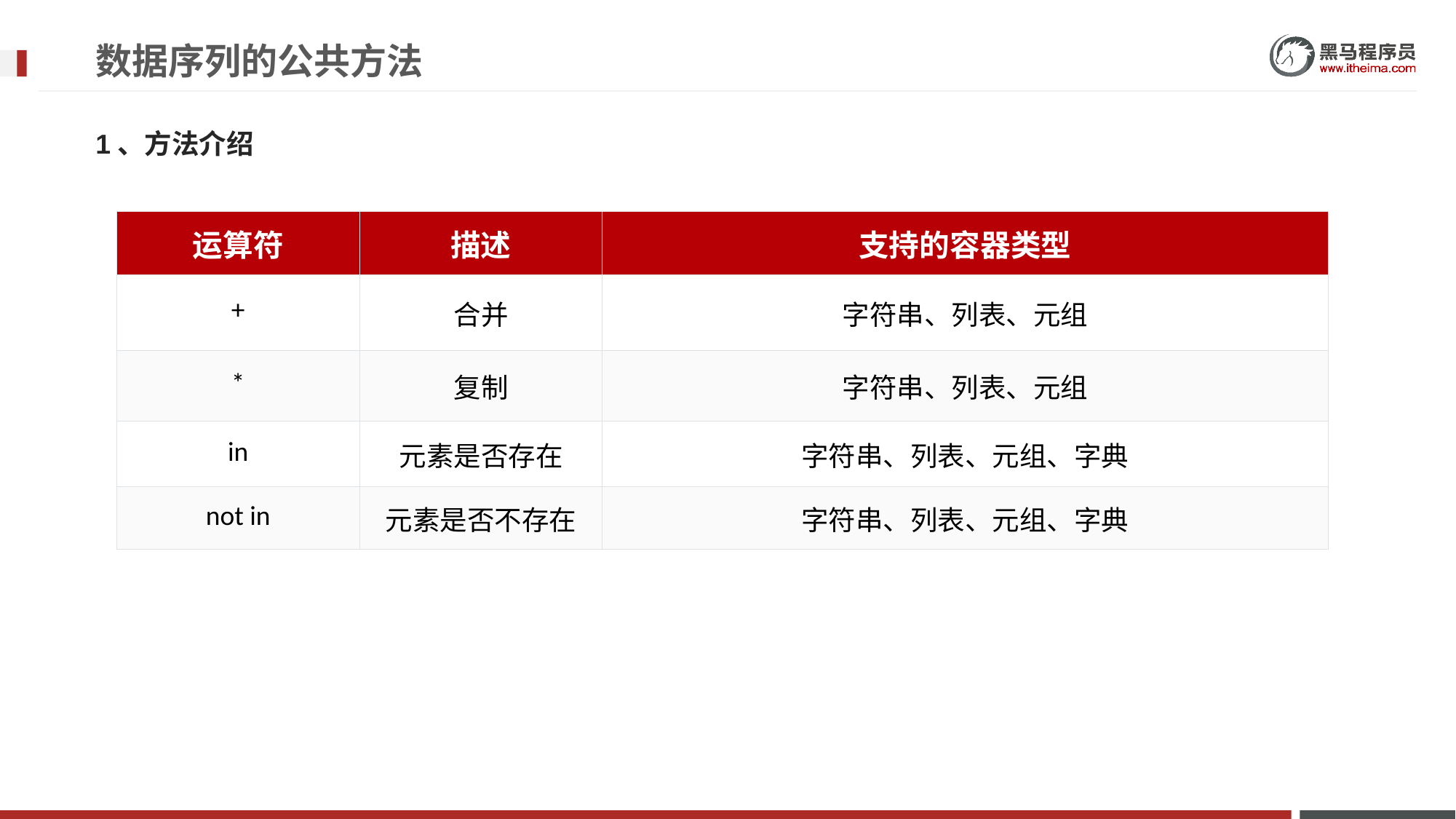

# 数据序列的公共方法
1、方法介绍
| 运算符 | 描述 | 支持的容器类型 |
| --- | --- | --- |
| + | 合并 | 字符串、列表、元组 |
| \* | 复制 | 字符串、列表、元组 |
| in | 元素是否存在 | 字符串、列表、元组、字典 |
| not in | 元素是否不存在 | 字符串、列表、元组、字典 |